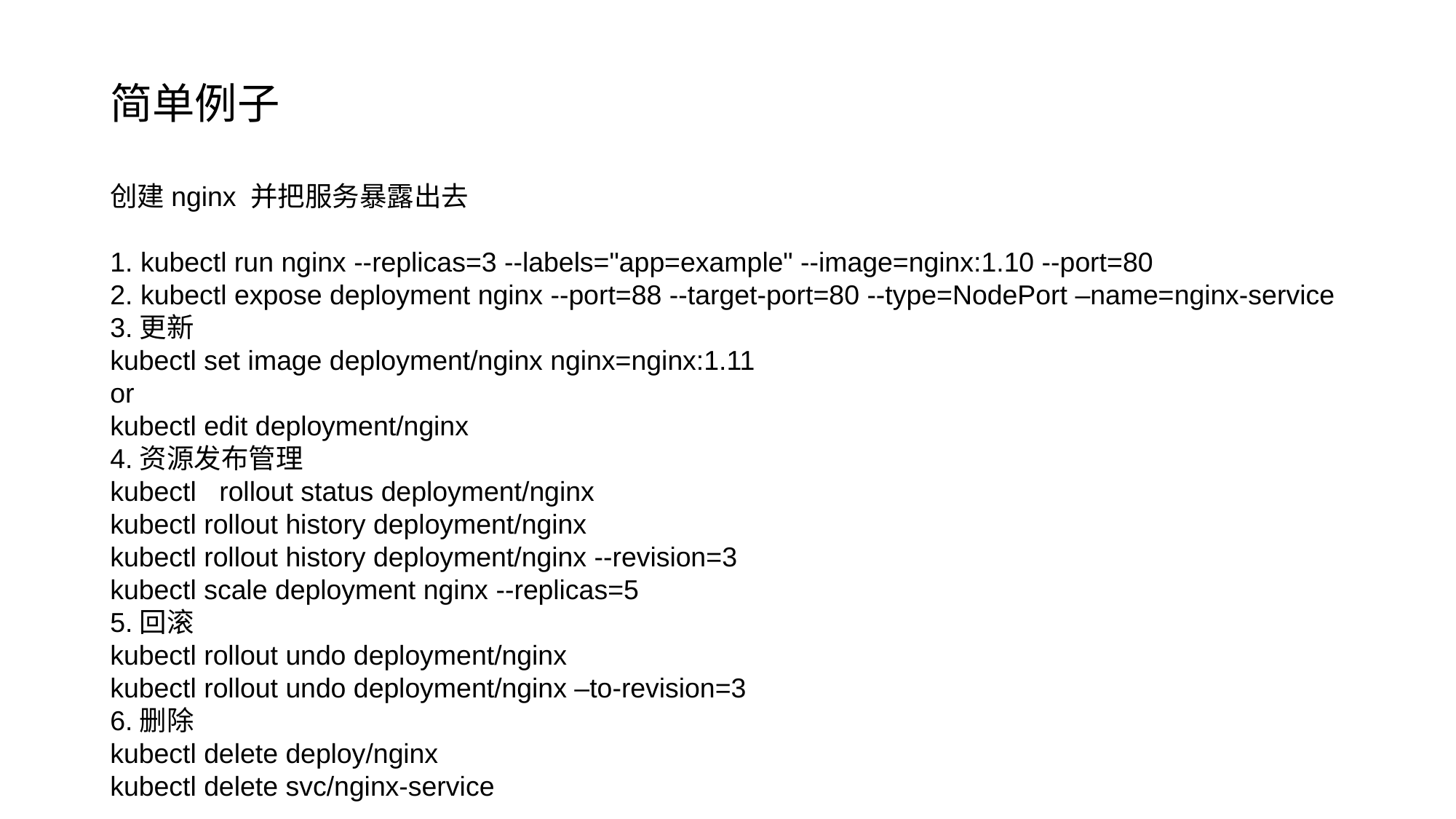

简单例子

创建nginx 并把服务暴露出去

1. kubectl run nginx --replicas=3 --labels="app=example" --image=nginx:1.10 --port=80
2. kubectl expose deployment nginx --port=88 --target-port=80 --type=NodePort –name=nginx-service
3.更新
kubectl set image deployment/nginx nginx=nginx:1.11
or
kubectl edit deployment/nginx
4.资源发布管理
kubectl   rollout status deployment/nginx
kubectl rollout history deployment/nginx
kubectl rollout history deployment/nginx --revision=3
kubectl scale deployment nginx --replicas=5
5.回滚
kubectl rollout undo deployment/nginx
kubectl rollout undo deployment/nginx –to-revision=3
6.删除
kubectl delete deploy/nginx
kubectl delete svc/nginx-service